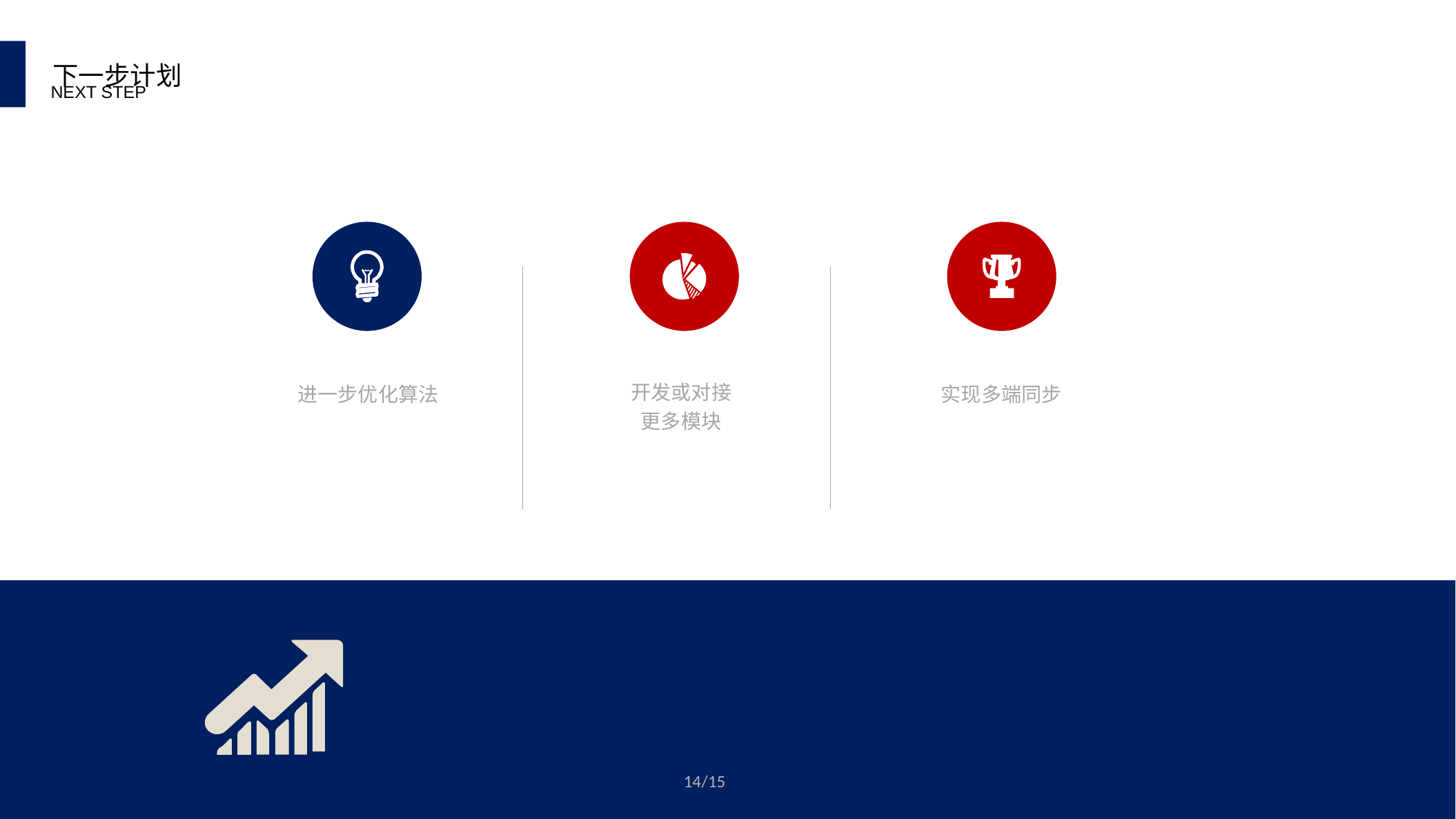

下一步计划
NEXT STEP

开发或对接
更多模块
进一步优化算法
实现多端同步

14/15